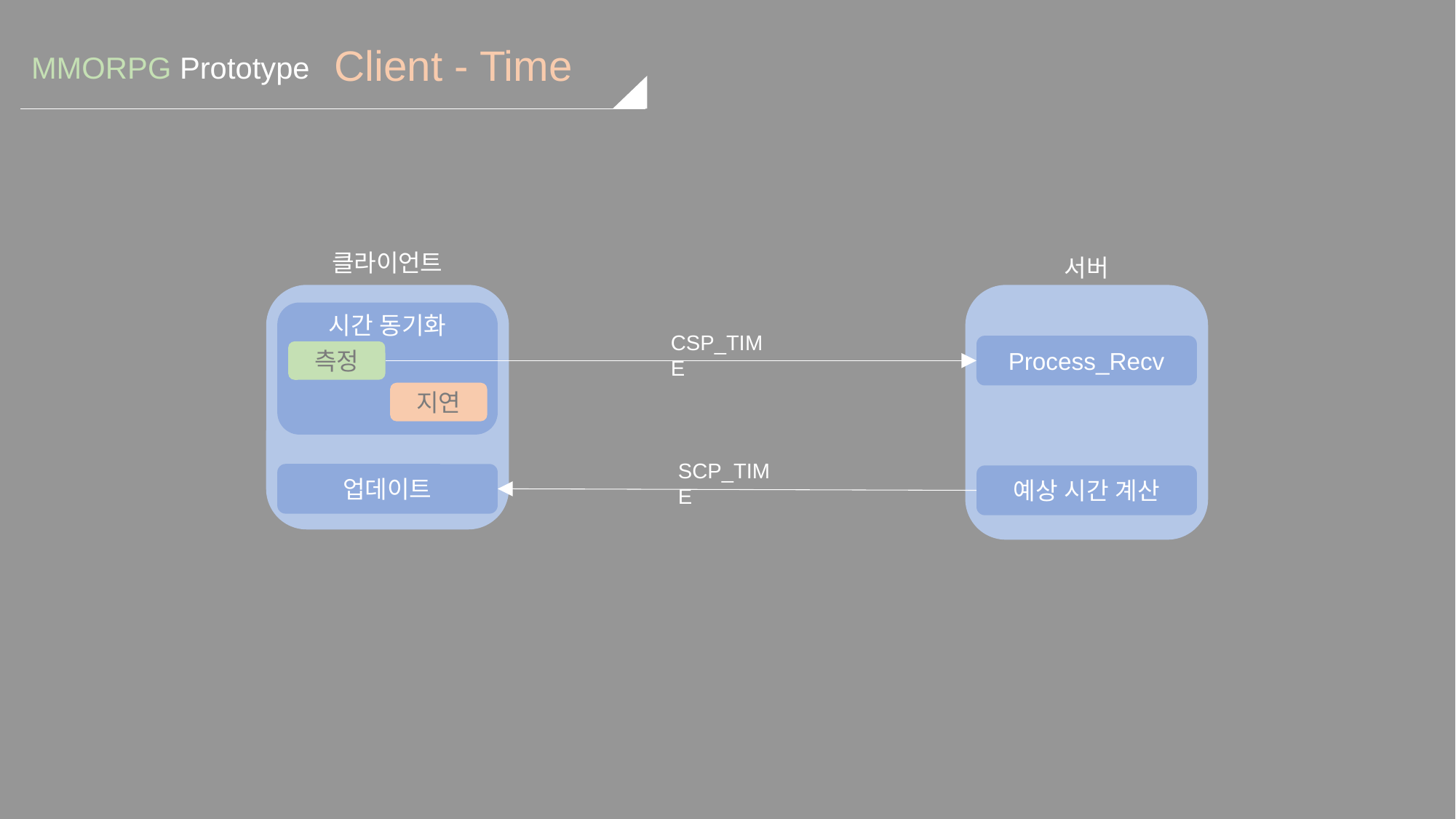

# Client - Time
MMORPG Prototype

클라이언트

서버

시간 동기화

CSP_TIME
Process_Recv
측정
지연
SCP_TIME
업데이트
예상 시간 계산